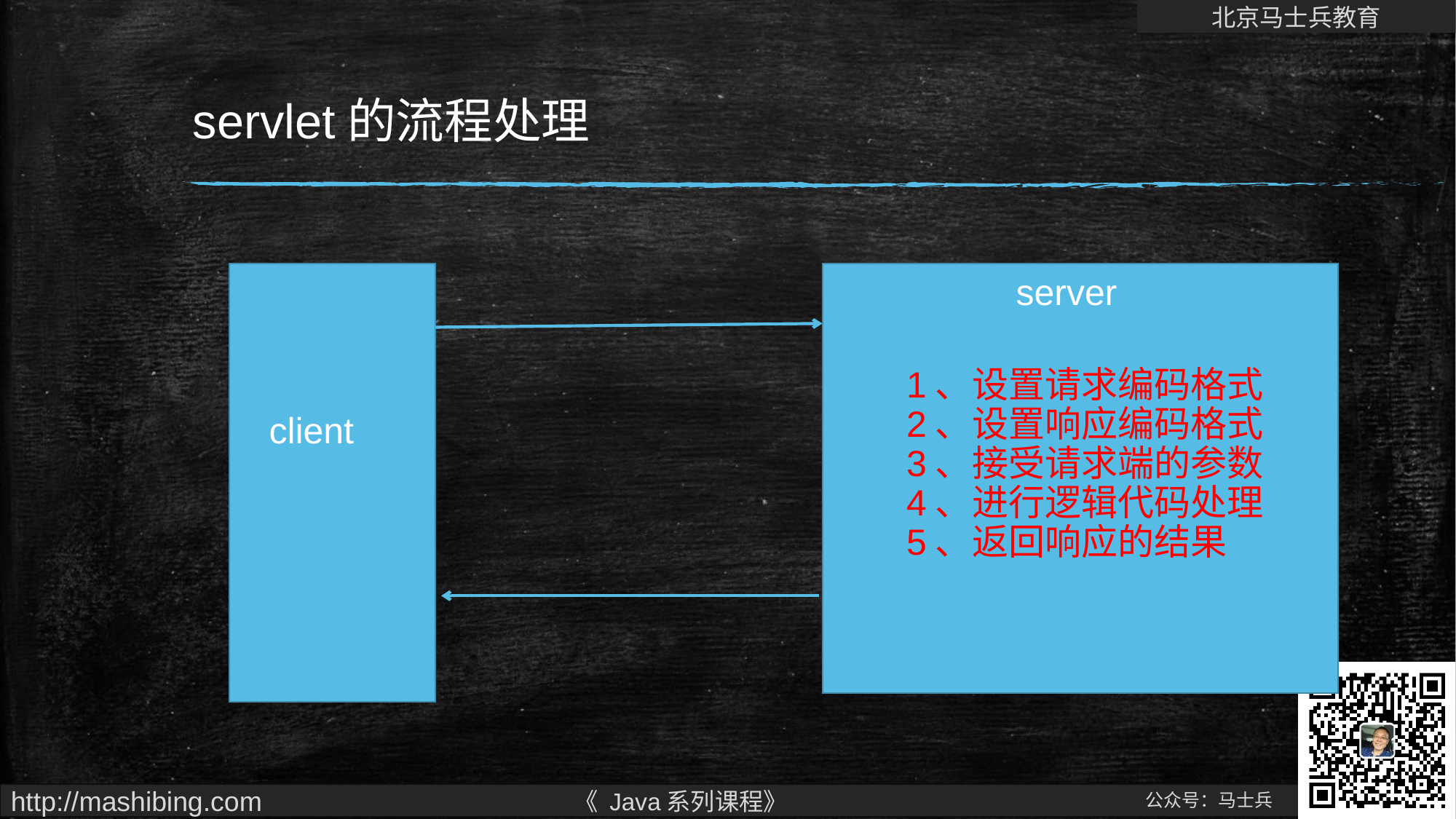

# servlet的流程处理

server
1、设置请求编码格式
2、设置响应编码格式
3、接受请求端的参数
4、进行逻辑代码处理
5、返回响应的结果
client